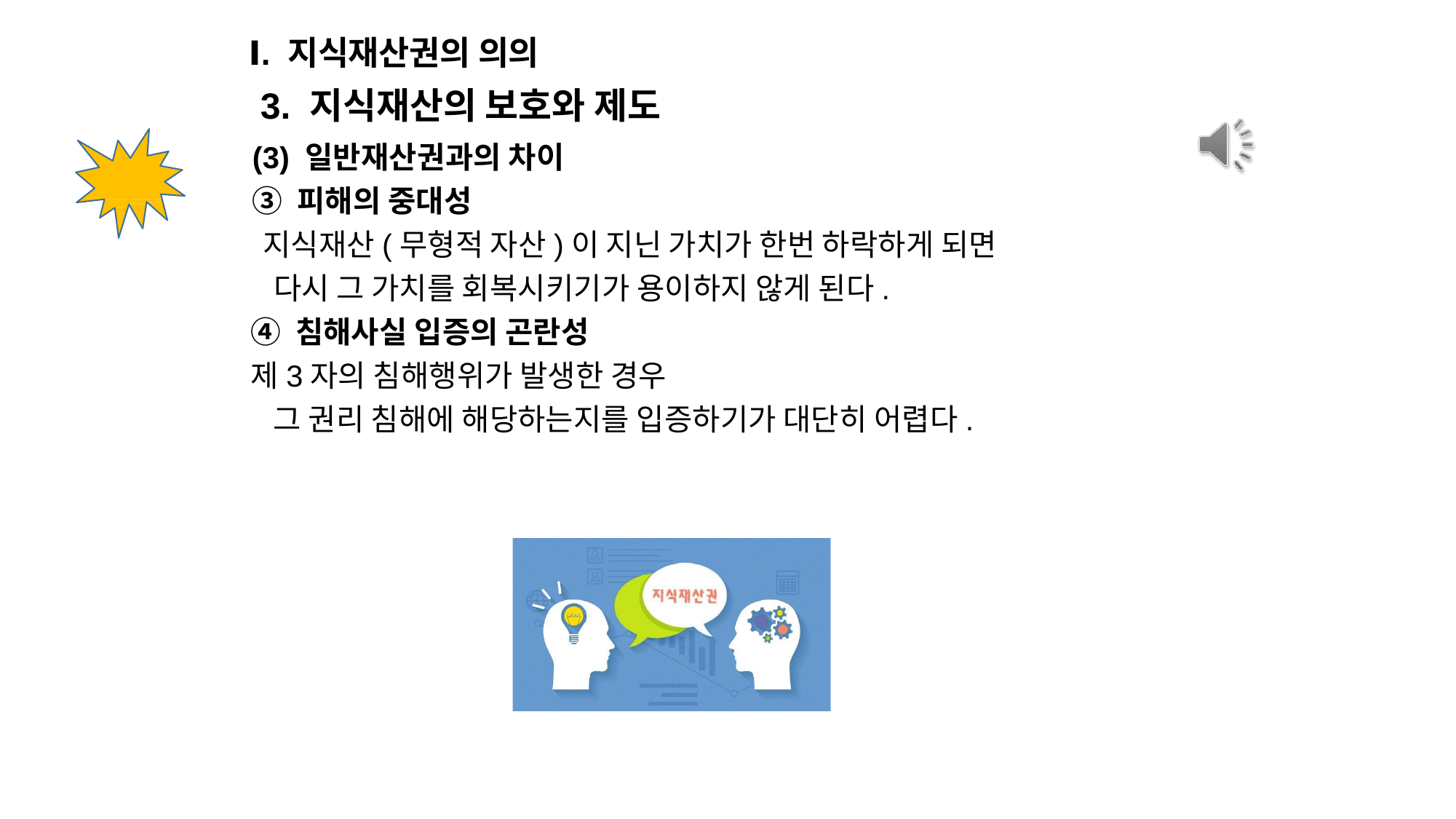

# Ⅰ. 지식재산권의 의의
3. 지식재산의 보호와 제도
(3) 일반재산권과의 차이
③ 피해의 중대성
지식재산(무형적 자산)이 지닌 가치가 한번 하락하게 되면  다시 그 가치를 회복시키기가 용이하지 않게 된다.
④ 침해사실 입증의 곤란성
제3자의 침해행위가 발생한 경우
그 권리 침해에 해당하는지를 입증하기가 대단히 어렵다.